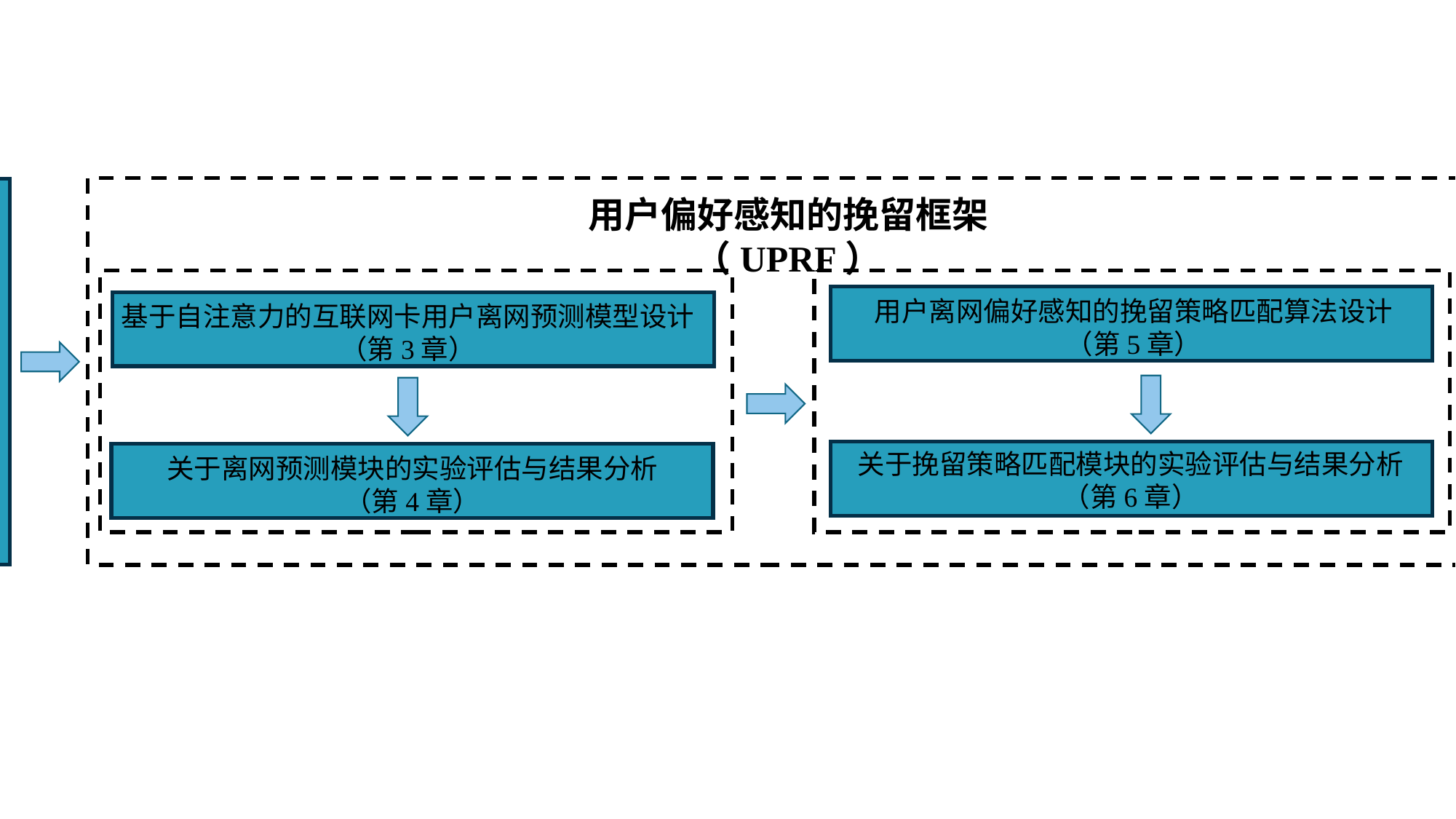

绪
论
︵
第
1
章
︶

总
结
与
展
望
︵
第
7
章
︶

相
关
理
论
概
述
︵
第
2
章
︶
用户偏好感知的挽留框架（UPRF）

基于自注意力的互联网卡用户离网预测模型设计
（第3章）

关于离网预测模块的实验评估与结果分析
（第4章）

用户离网偏好感知的挽留策略匹配算法设计
（第5章）

关于挽留策略匹配模块的实验评估与结果分析
（第6章）